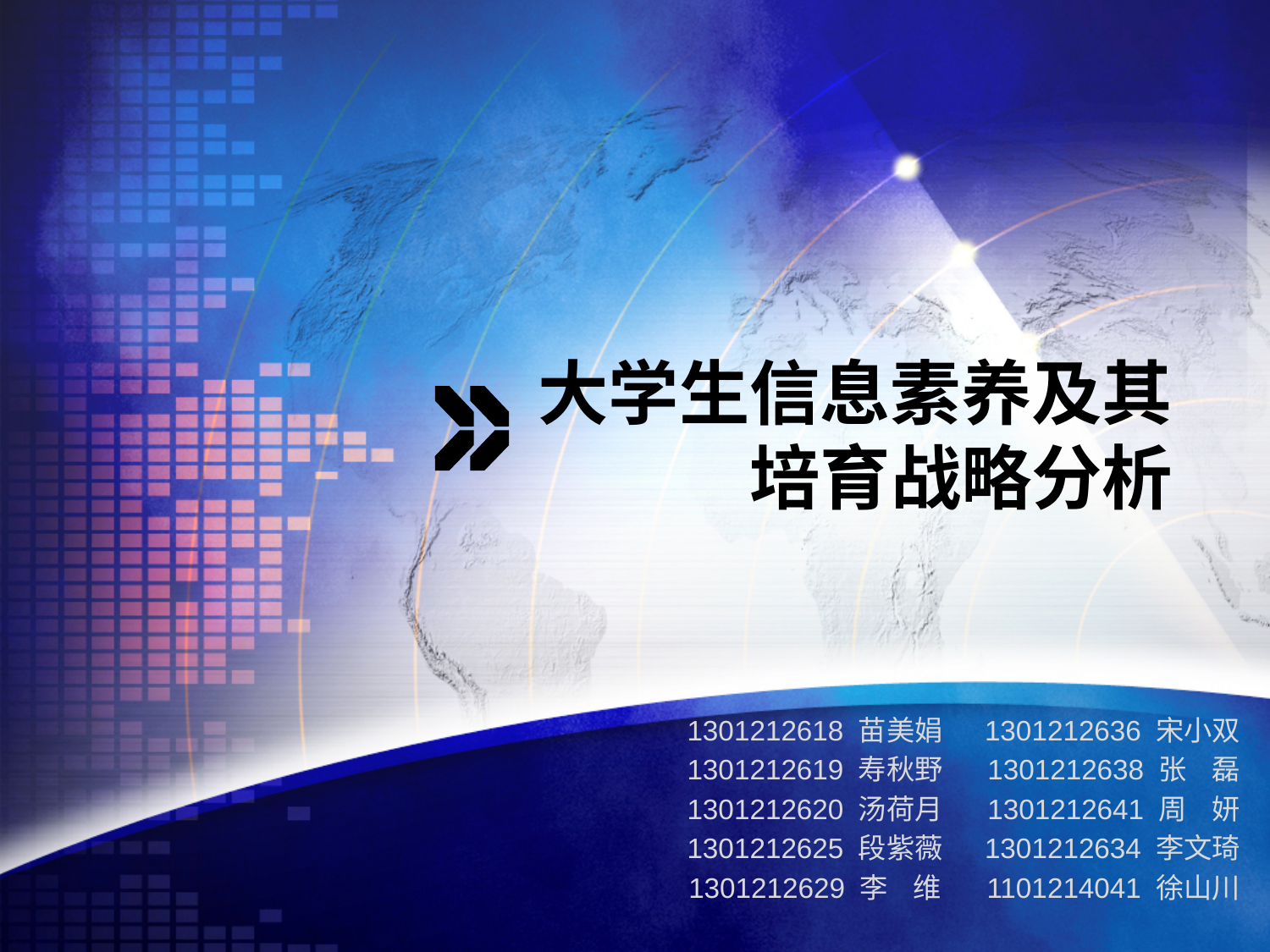

# 大学生信息素养及其 培育战略分析

1301212618 苗美娟
1301212619 寿秋野
1301212620 汤荷月
1301212625 段紫薇
1301212629 李    维
1301212636 宋小双
1301212638 张    磊
1301212641 周    妍
1301212634 李文琦
1101214041 徐山川